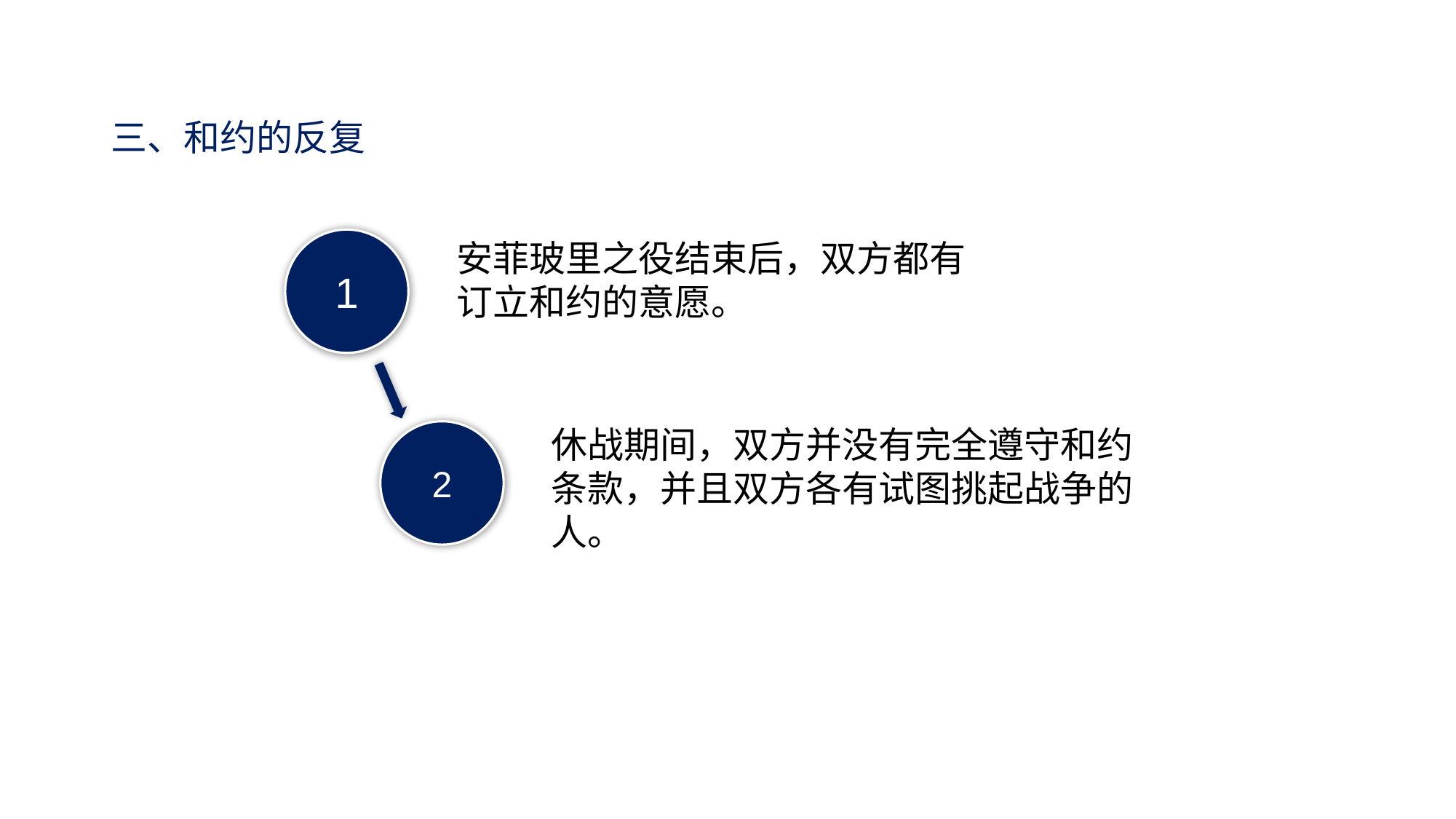

三、和约的反复
1

安菲玻里之役结束后，双方都有订立和约的意愿。
休战期间，双方并没有完全遵守和约条款，并且双方各有试图挑起战争的人。

2